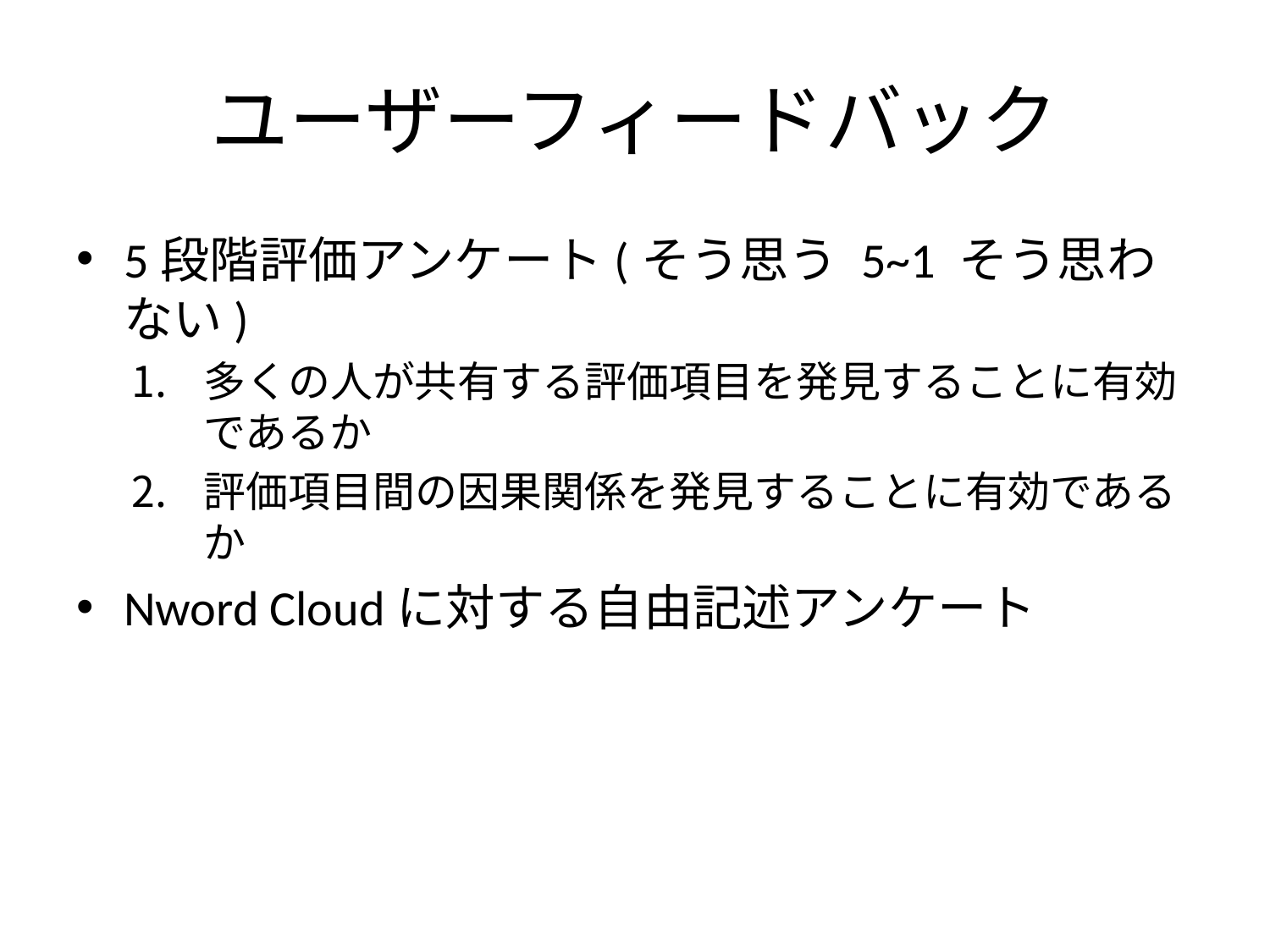

# ユーザーフィードバック
5段階評価アンケート(そう思う 5~1 そう思わない)
多くの人が共有する評価項目を発見することに有効であるか
評価項目間の因果関係を発見することに有効であるか
Nword Cloudに対する自由記述アンケート